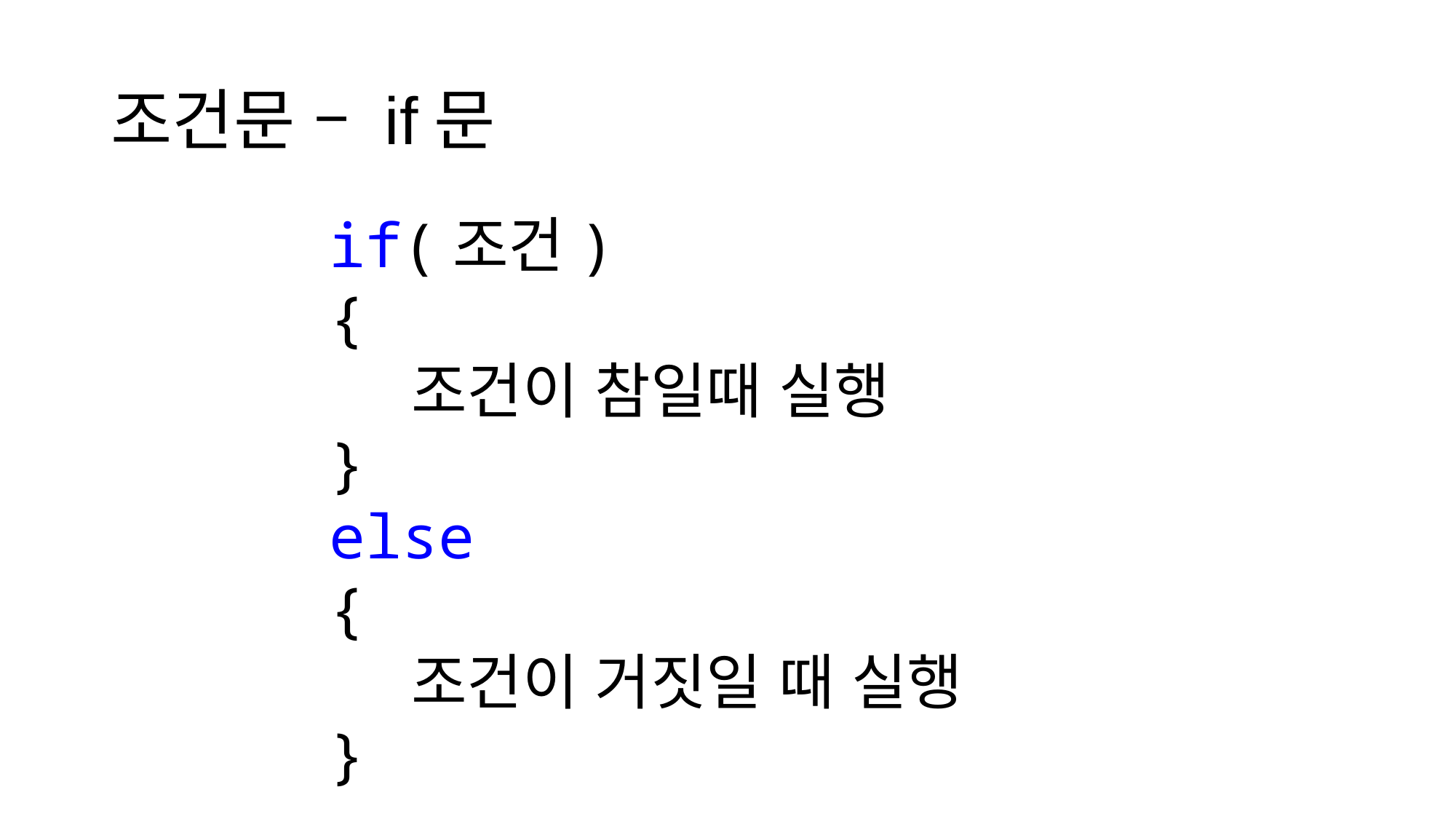

# 조건문 – if문
if(조건)
{
    조건이 참일때 실행
}
else
{
    조건이 거짓일 때 실행
}

출처: http://blog.eairship.kr/129?category=442691 [누구나가 다 이해할 수 있는 프로그래밍 첫걸음]